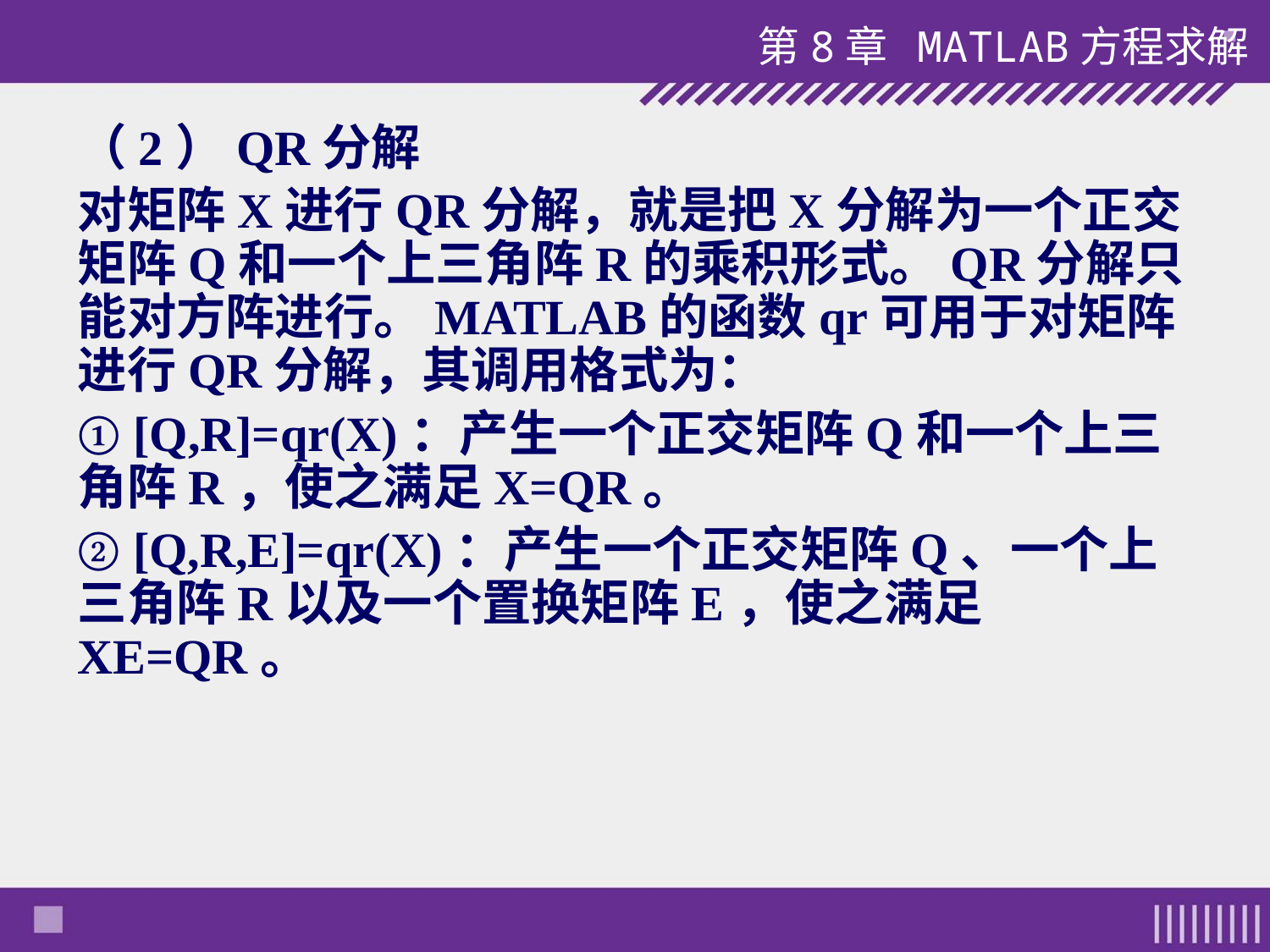

第8章  MATLAB方程求解
（2）QR分解
对矩阵X进行QR分解，就是把X分解为一个正交矩阵Q和一个上三角阵R的乘积形式。QR分解只能对方阵进行。MATLAB的函数qr可用于对矩阵进行QR分解，其调用格式为：
① [Q,R]=qr(X)：产生一个正交矩阵Q和一个上三角阵R，使之满足X=QR。
② [Q,R,E]=qr(X)：产生一个正交矩阵Q、一个上三角阵R以及一个置换矩阵E，使之满足XE=QR。